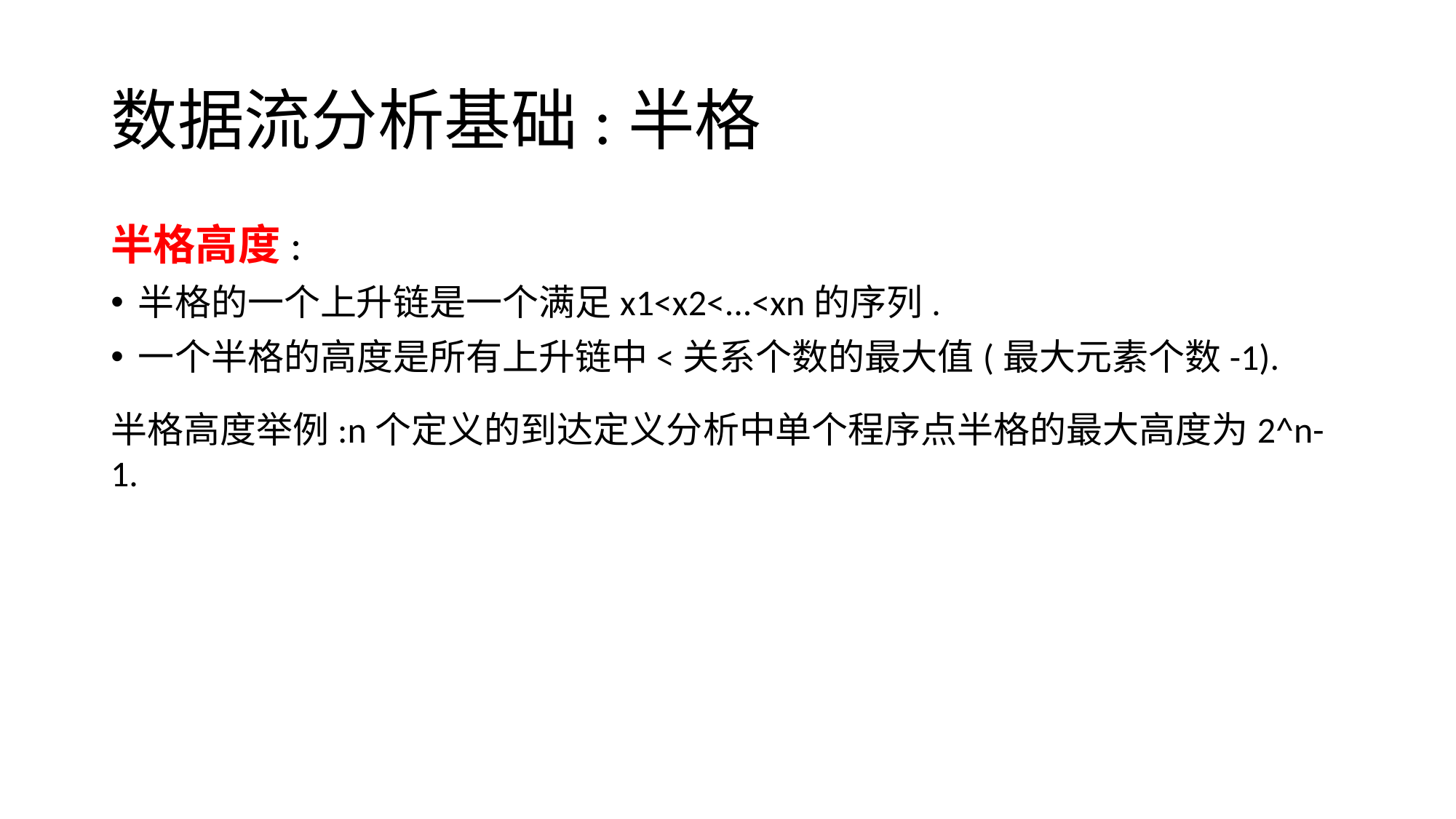

# 数据流分析基础:半格
半格高度:
半格的一个上升链是一个满足x1<x2<...<xn的序列.
一个半格的高度是所有上升链中<关系个数的最大值(最大元素个数-1).
半格高度举例:n个定义的到达定义分析中单个程序点半格的最大高度为2^n-1.